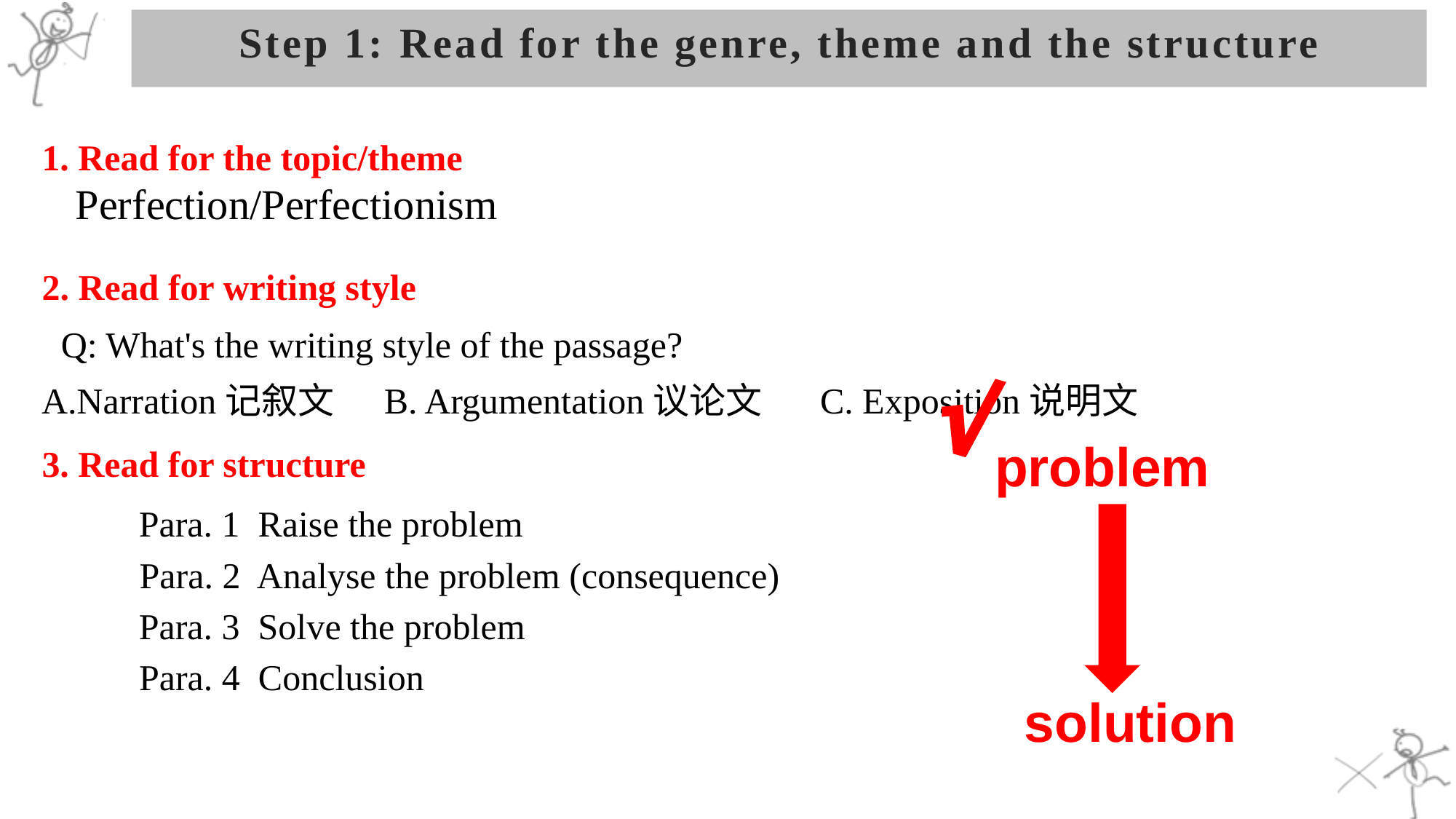

# Step 1: Read for the genre, theme and the structure
1. Read for the topic/theme
Perfection/Perfectionism
2. Read for writing style
Q: What's the writing style of the passage?
√
A.Narration记叙文     B. Argumentation议论文      C. Exposition说明文
problem
3. Read for structure
Para. 1  Raise the problem

Para. 2  Analyse the problem (consequence)
Para. 3  Solve the problem
Para. 4  Conclusion
solution